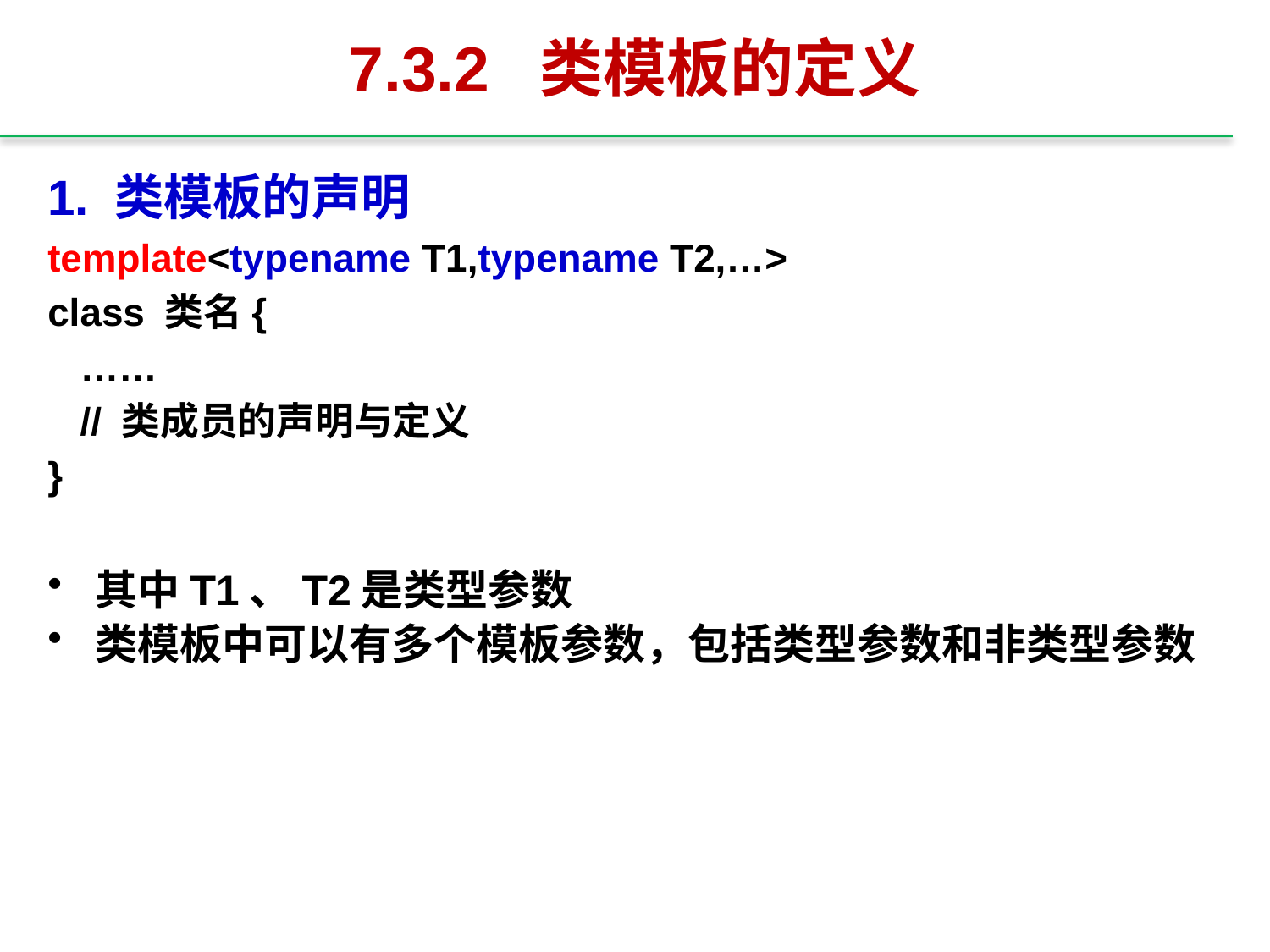

# 7.3.2  类模板的定义
1. 类模板的声明
template<typename T1,typename T2,…>
class 类名{
   ……
   // 类成员的声明与定义
}

其中T1、T2是类型参数
类模板中可以有多个模板参数，包括类型参数和非类型参数